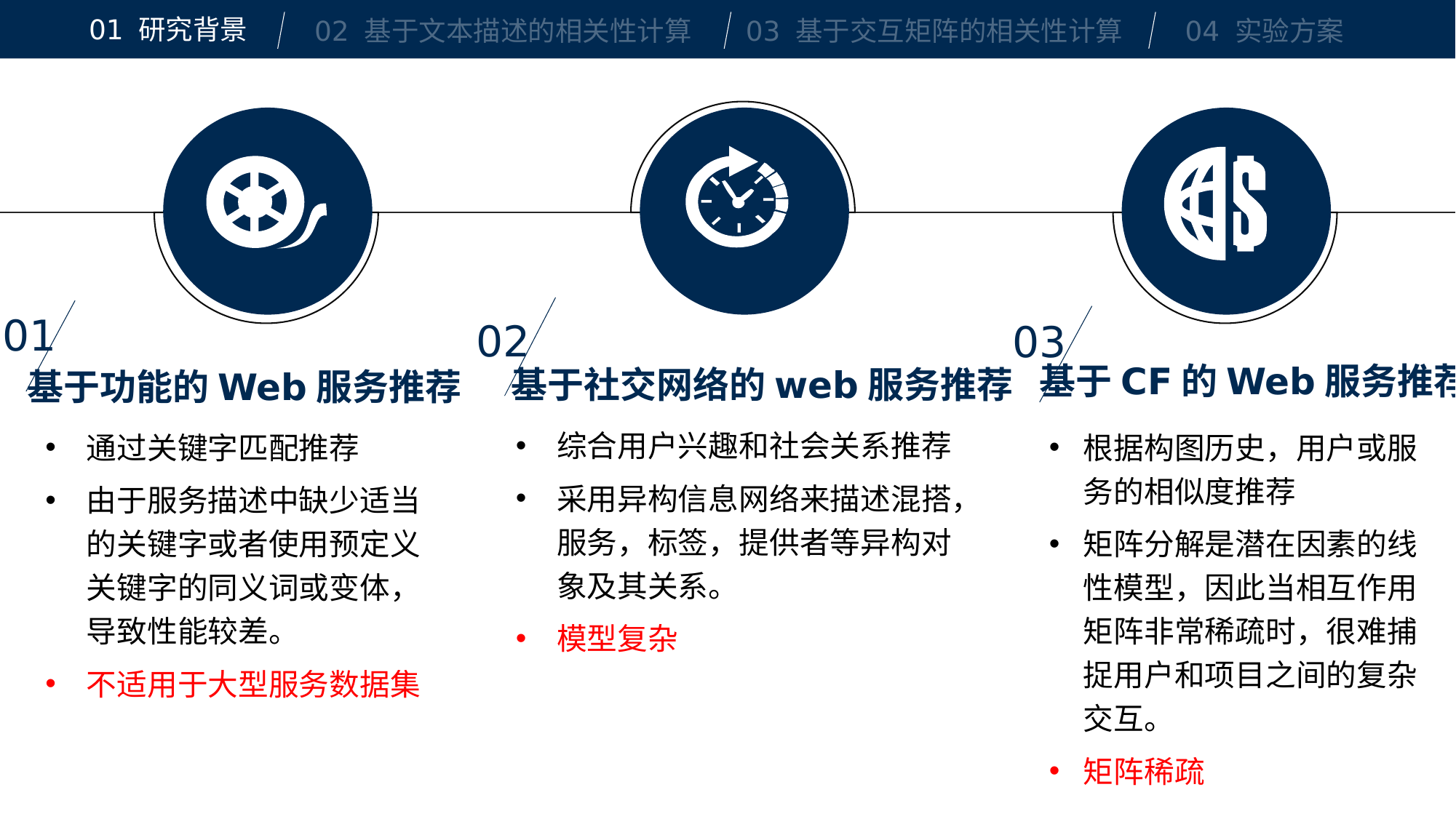

01 研究背景
02 基于文本描述的相关性计算
03 基于交互矩阵的相关性计算
04 实验方案

02

01

03
基于CF的Web服务推荐
基于社交网络的web服务推荐
基于功能的Web服务推荐
综合用户兴趣和社会关系推荐
采用异构信息网络来描述混搭，服务，标签，提供者等异构对象及其关系。
模型复杂
通过关键字匹配推荐
由于服务描述中缺少适当的关键字或者使用预定义关键字的同义词或变体，导致性能较差。
不适用于大型服务数据集
根据构图历史，用户或服务的相似度推荐
矩阵分解是潜在因素的线性模型，因此当相互作用矩阵非常稀疏时，很难捕捉用户和项目之间的复杂交互。
矩阵稀疏